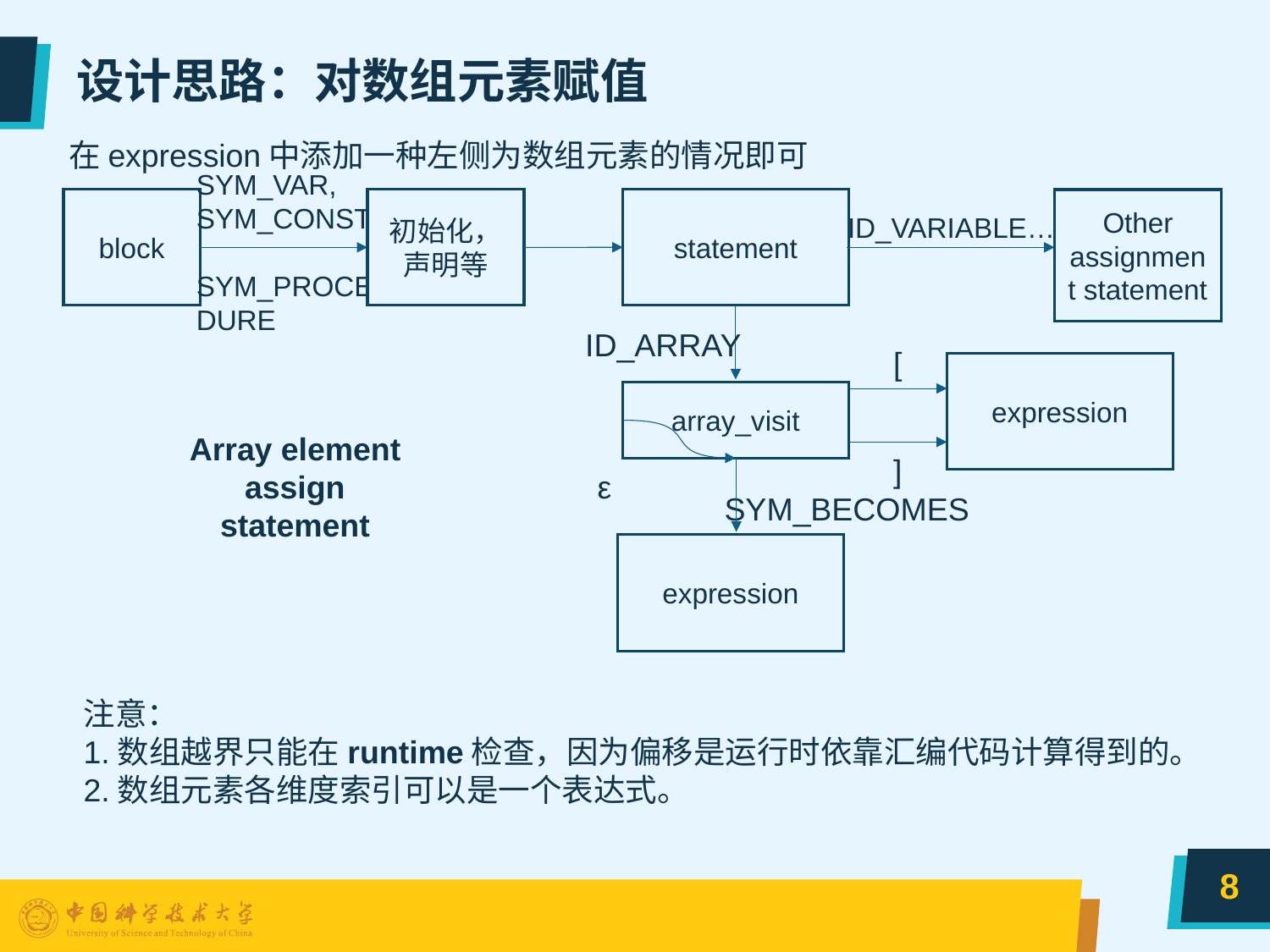

# 设计思路：对数组元素赋值
在expression中添加一种左侧为数组元素的情况即可
SYM_VAR,
SYM_CONST

SYM_PROCE
DURE
初始化，声明等
statement
block

Other assignment statement

ID_VARIABLE…
ID_ARRAY
[

expression

array_visit

Array element
assign
statement
]
ε
SYM_BECOMES

expression

注意：
1.数组越界只能在runtime检查，因为偏移是运行时依靠汇编代码计算得到的。
2.数组元素各维度索引可以是一个表达式。
8